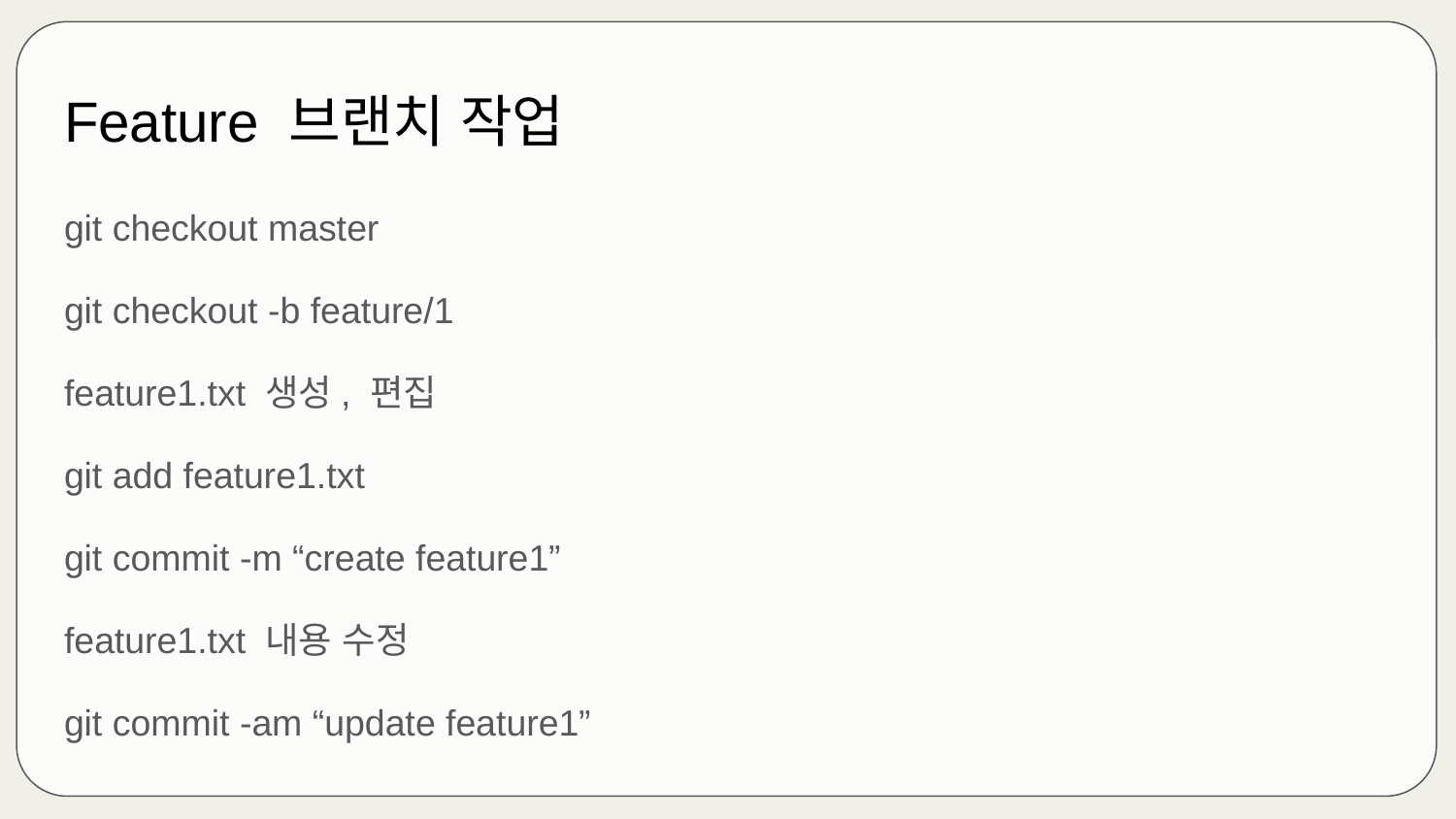

# Feature 브랜치 작업
git checkout master
git checkout -b feature/1
feature1.txt 생성, 편집
git add feature1.txt
git commit -m “create feature1”
feature1.txt 내용 수정
git commit -am “update feature1”